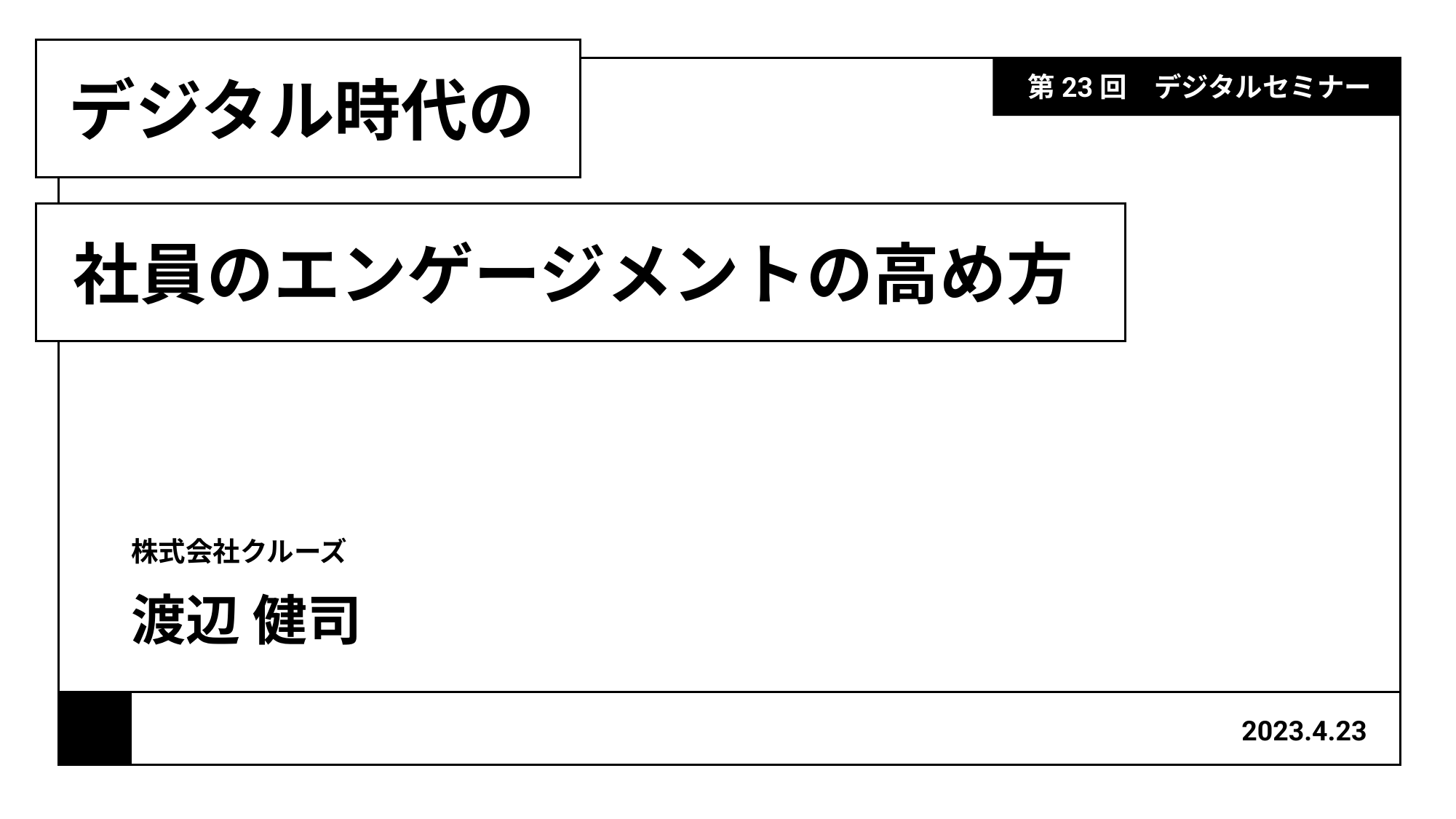

第23回　デジタルセミナー

デジタル時代の

社員のエンゲージメントの高め方
株式会社クルーズ
渡辺 健司

2023.4.23